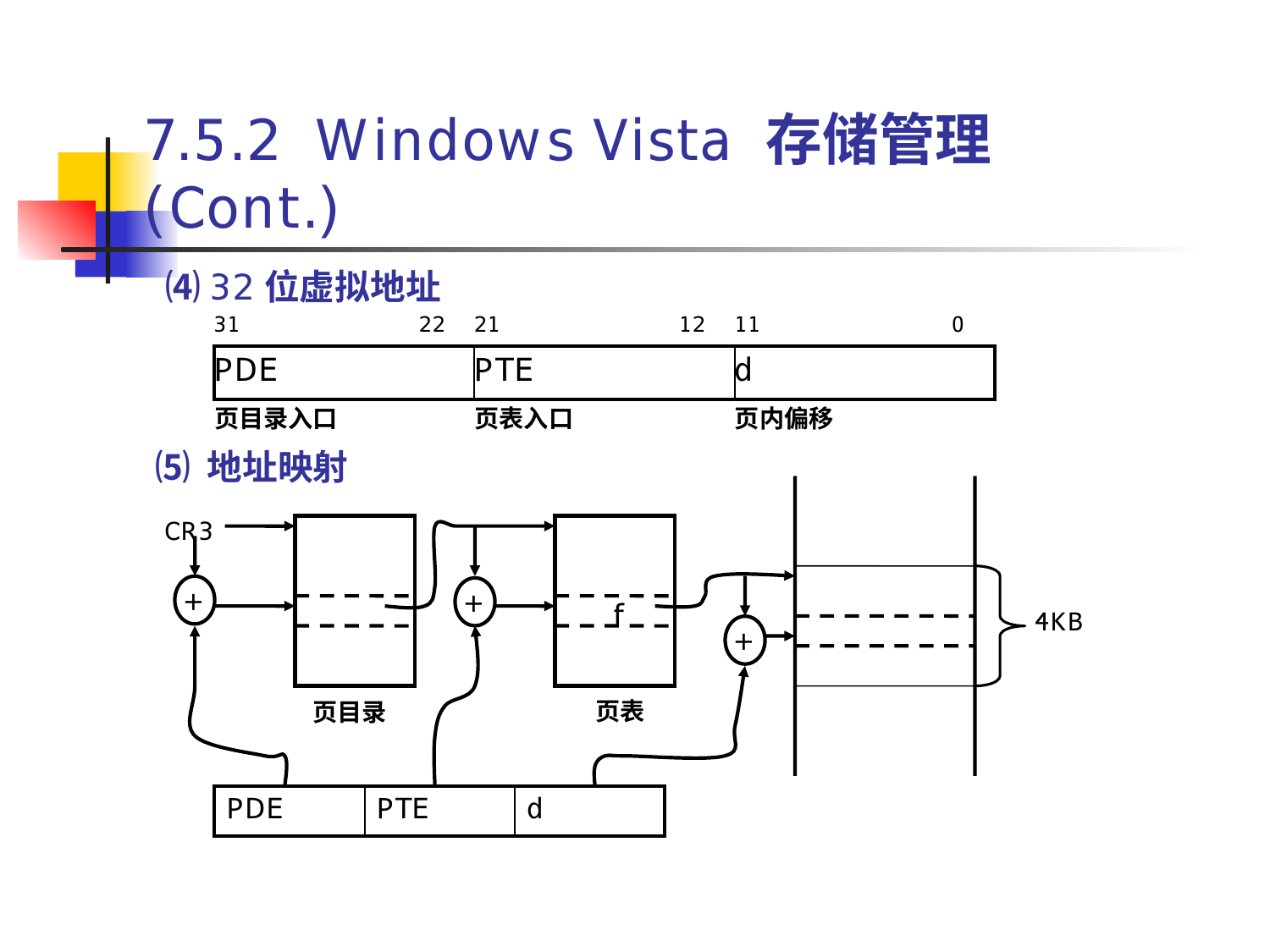

7.5.2  Windows Vista 存储管理(Cont.)
⑷ 32位虚拟地址
| 31 22 | 21 12 | 11 0 |
| --- | --- | --- |
| PDE | PTE | d |
| 页目录入口 | 页表入口 | 页内偏移 |
⑸ 地址映射

CR3

+
+

f

4KB
+

页表
页目录
| PDE | PTE | d |
| --- | --- | --- |